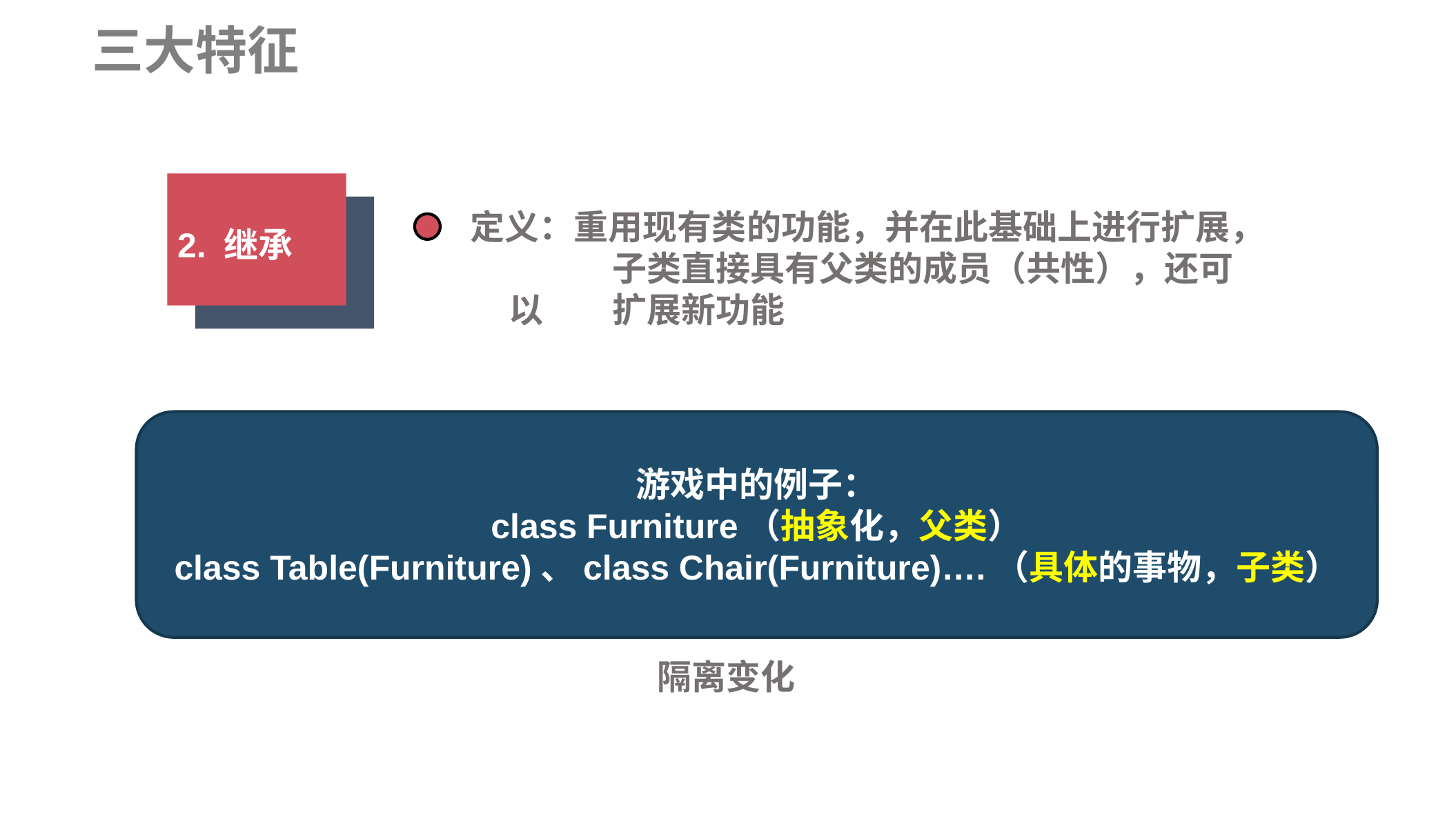

三大特征
2. 继承

定义：重用现有类的功能，并在此基础上进行扩展，
		子类直接具有父类的成员（共性），还可以	扩展新功能

游戏中的例子：
class Furniture（抽象化，父类）
class Table(Furniture)、class Chair(Furniture)….（具体的事物，子类）
隔离变化